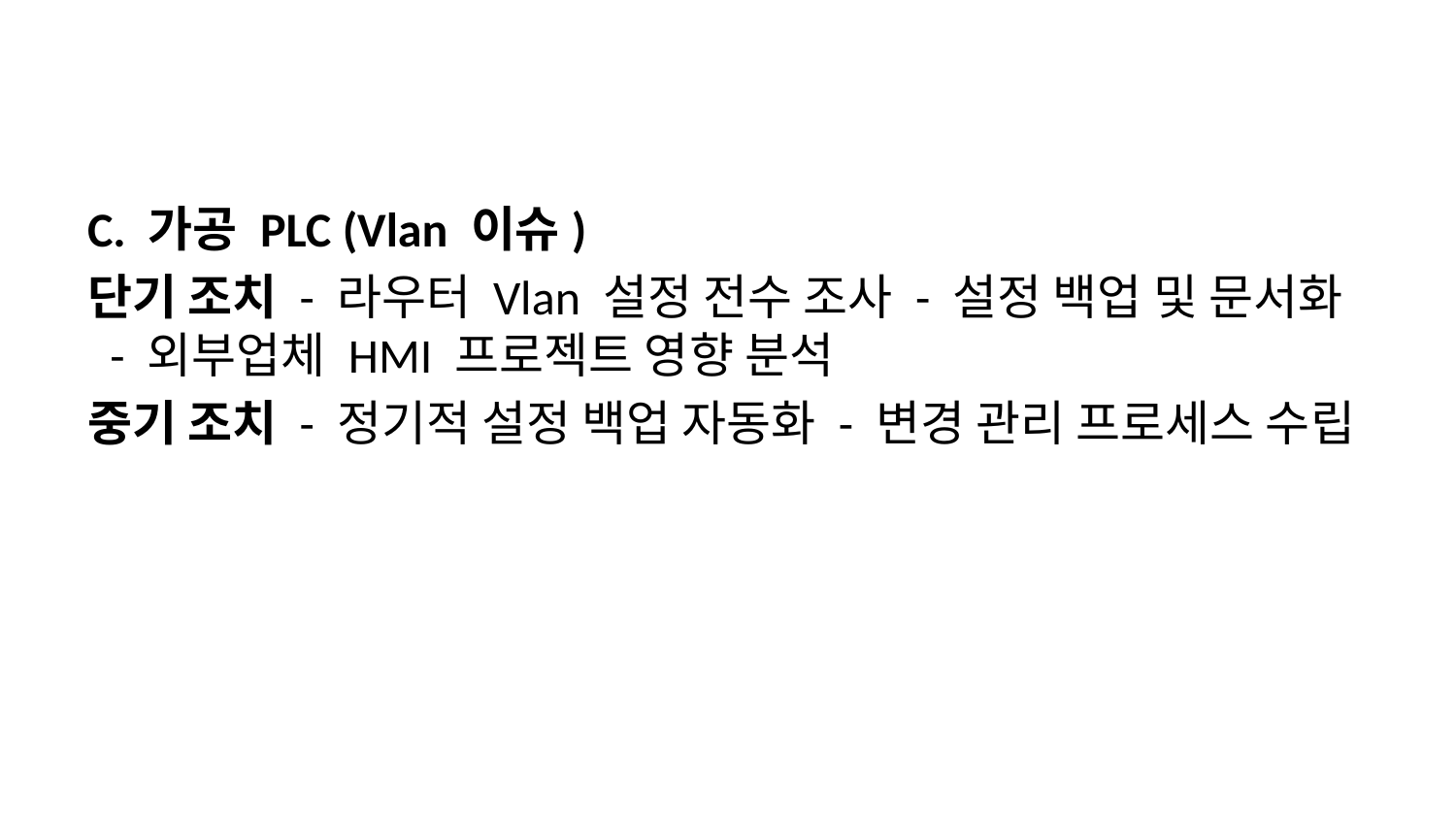

C. 가공 PLC (Vlan 이슈)
단기 조치 - 라우터 Vlan 설정 전수 조사 - 설정 백업 및 문서화 - 외부업체 HMI 프로젝트 영향 분석
중기 조치 - 정기적 설정 백업 자동화 - 변경 관리 프로세스 수립